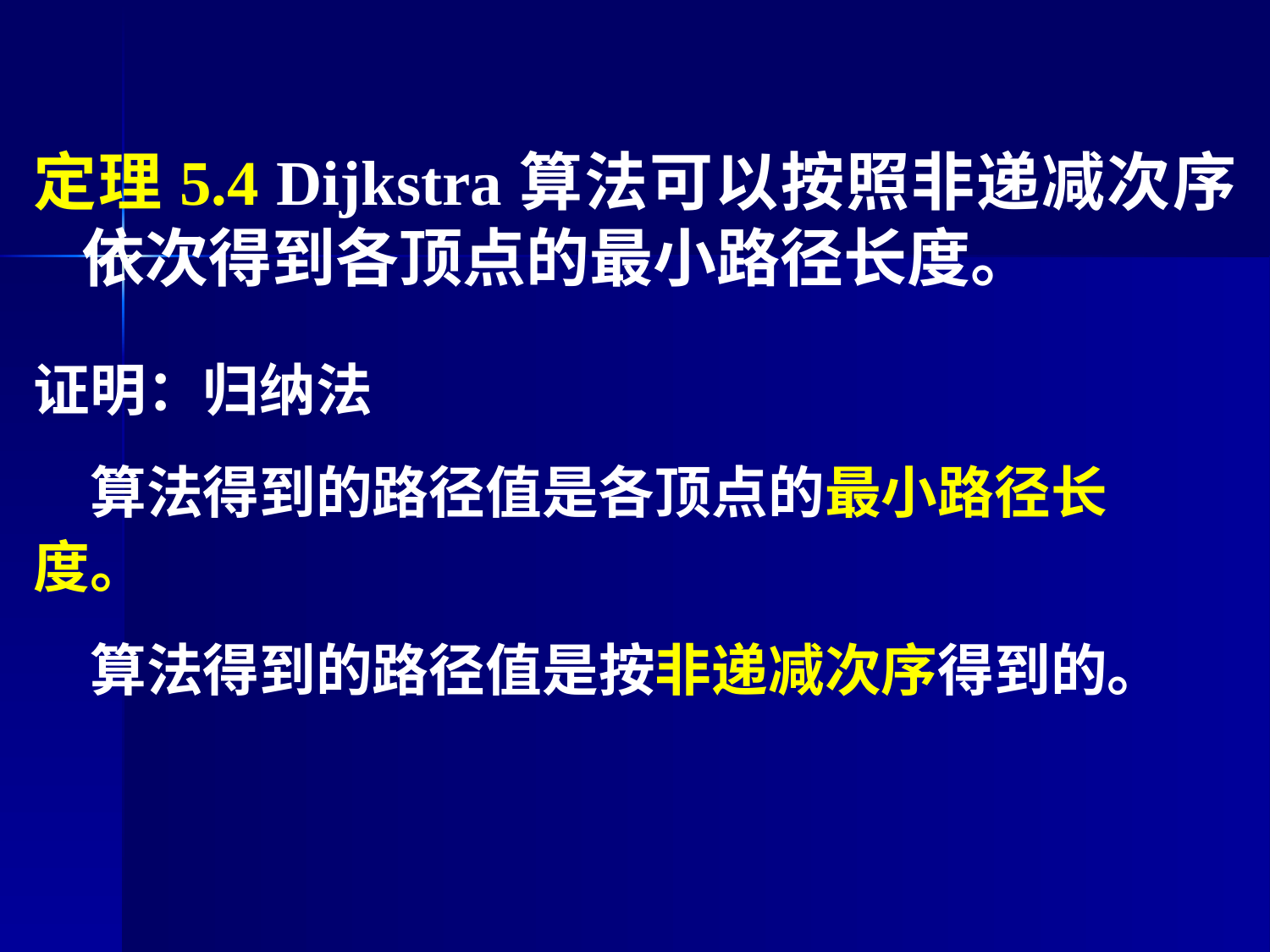

定理5.4 Dijkstra算法可以按照非递减次序依次得到各顶点的最小路径长度。

证明：归纳法
　算法得到的路径值是各顶点的最小路径长度。
　算法得到的路径值是按非递减次序得到的。